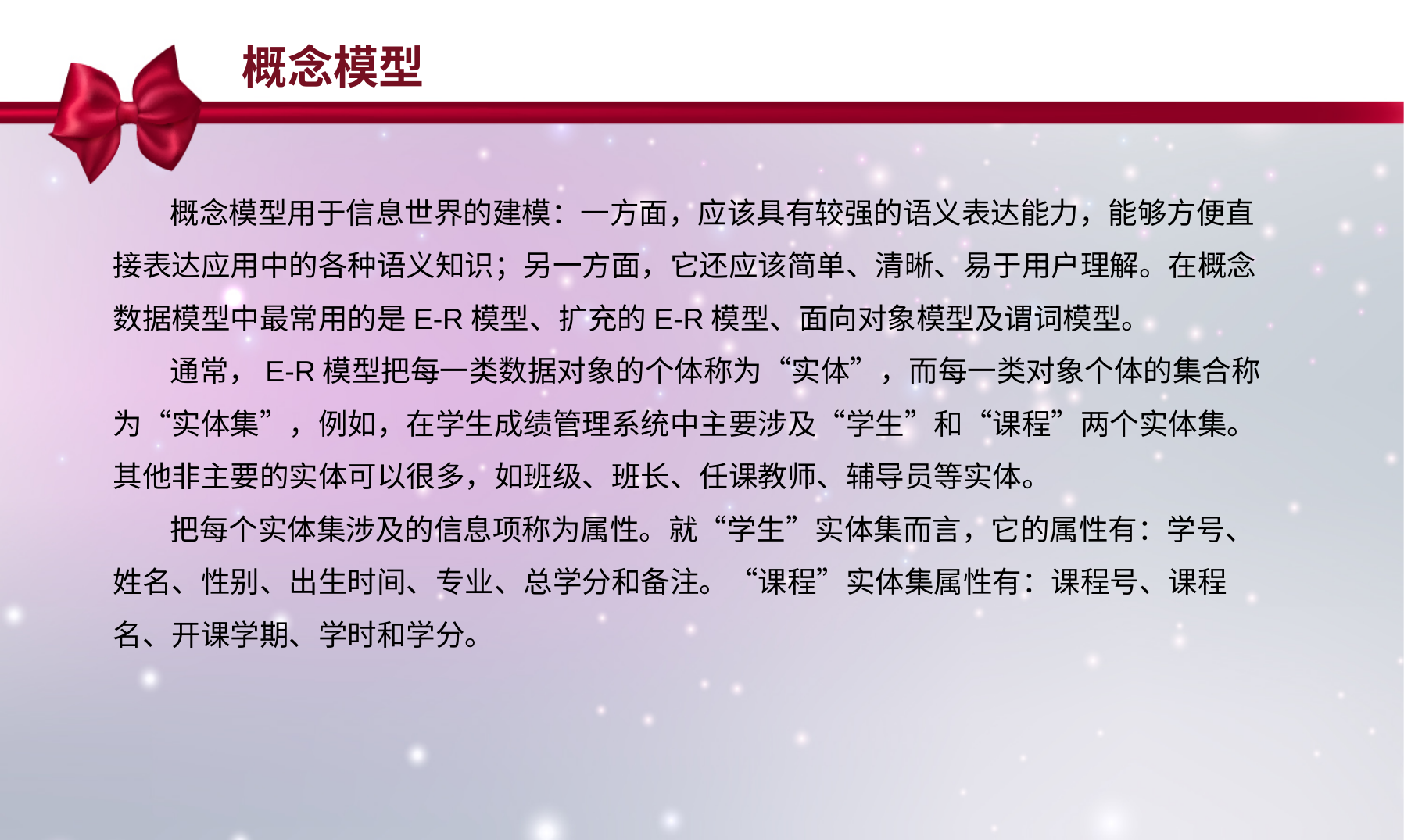

概念模型
概念模型用于信息世界的建模：一方面，应该具有较强的语义表达能力，能够方便直接表达应用中的各种语义知识；另一方面，它还应该简单、清晰、易于用户理解。在概念数据模型中最常用的是E-R模型、扩充的E-R模型、面向对象模型及谓词模型。
通常，E-R模型把每一类数据对象的个体称为“实体”，而每一类对象个体的集合称为“实体集”，例如，在学生成绩管理系统中主要涉及“学生”和“课程”两个实体集。其他非主要的实体可以很多，如班级、班长、任课教师、辅导员等实体。
把每个实体集涉及的信息项称为属性。就“学生”实体集而言，它的属性有：学号、姓名、性别、出生时间、专业、总学分和备注。“课程”实体集属性有：课程号、课程名、开课学期、学时和学分。